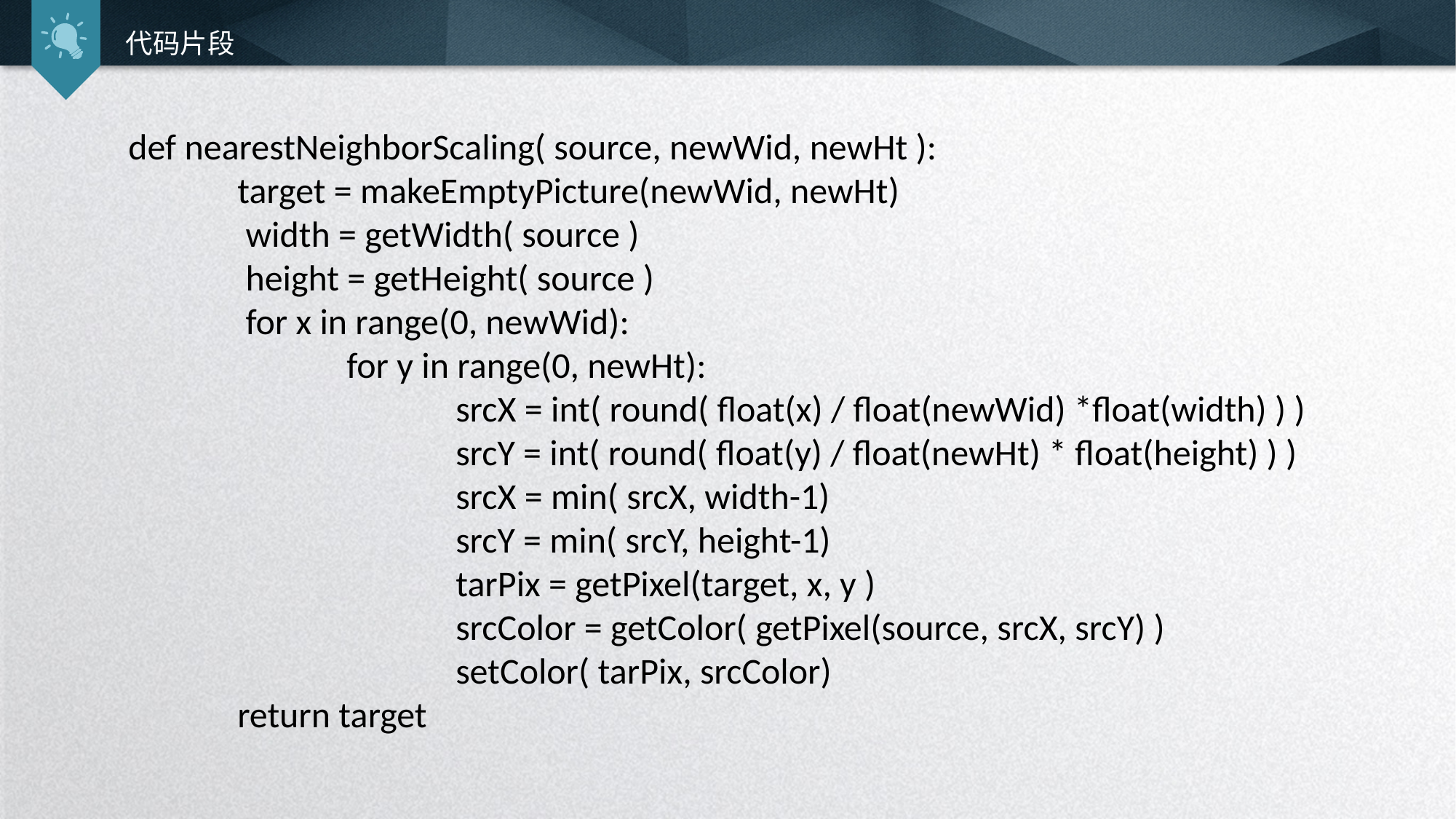

代码片段
def nearestNeighborScaling( source, newWid, newHt ):
	target = makeEmptyPicture(newWid, newHt)
   	 width = getWidth( source )
   	 height = getHeight( source )
   	 for x in range(0, newWid):
      		for y in range(0, newHt):
       			srcX = int( round( float(x) / float(newWid) *float(width) ) )
        			srcY = int( round( float(y) / float(newHt) * float(height) ) )
       			srcX = min( srcX, width-1)
       			srcY = min( srcY, height-1)
        			tarPix = getPixel(target, x, y )
      			srcColor = getColor( getPixel(source, srcX, srcY) )
        			setColor( tarPix, srcColor)
	return target
延时符